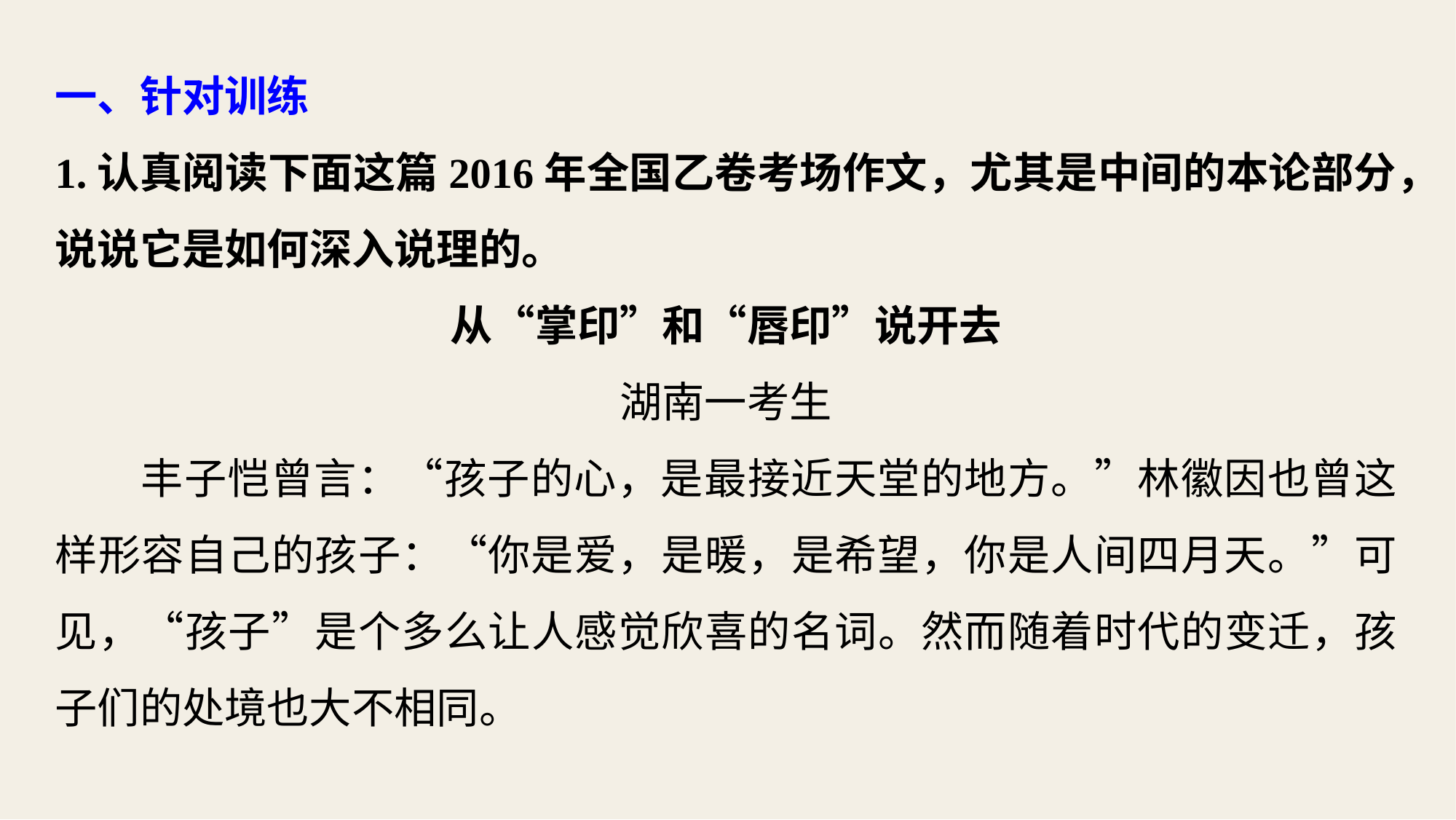

一、针对训练
1.认真阅读下面这篇2016年全国乙卷考场作文，尤其是中间的本论部分，说说它是如何深入说理的。
从“掌印”和“唇印”说开去
湖南一考生
丰子恺曾言：“孩子的心，是最接近天堂的地方。”林徽因也曾这样形容自己的孩子：“你是爱，是暖，是希望，你是人间四月天。”可见，“孩子”是个多么让人感觉欣喜的名词。然而随着时代的变迁，孩子们的处境也大不相同。